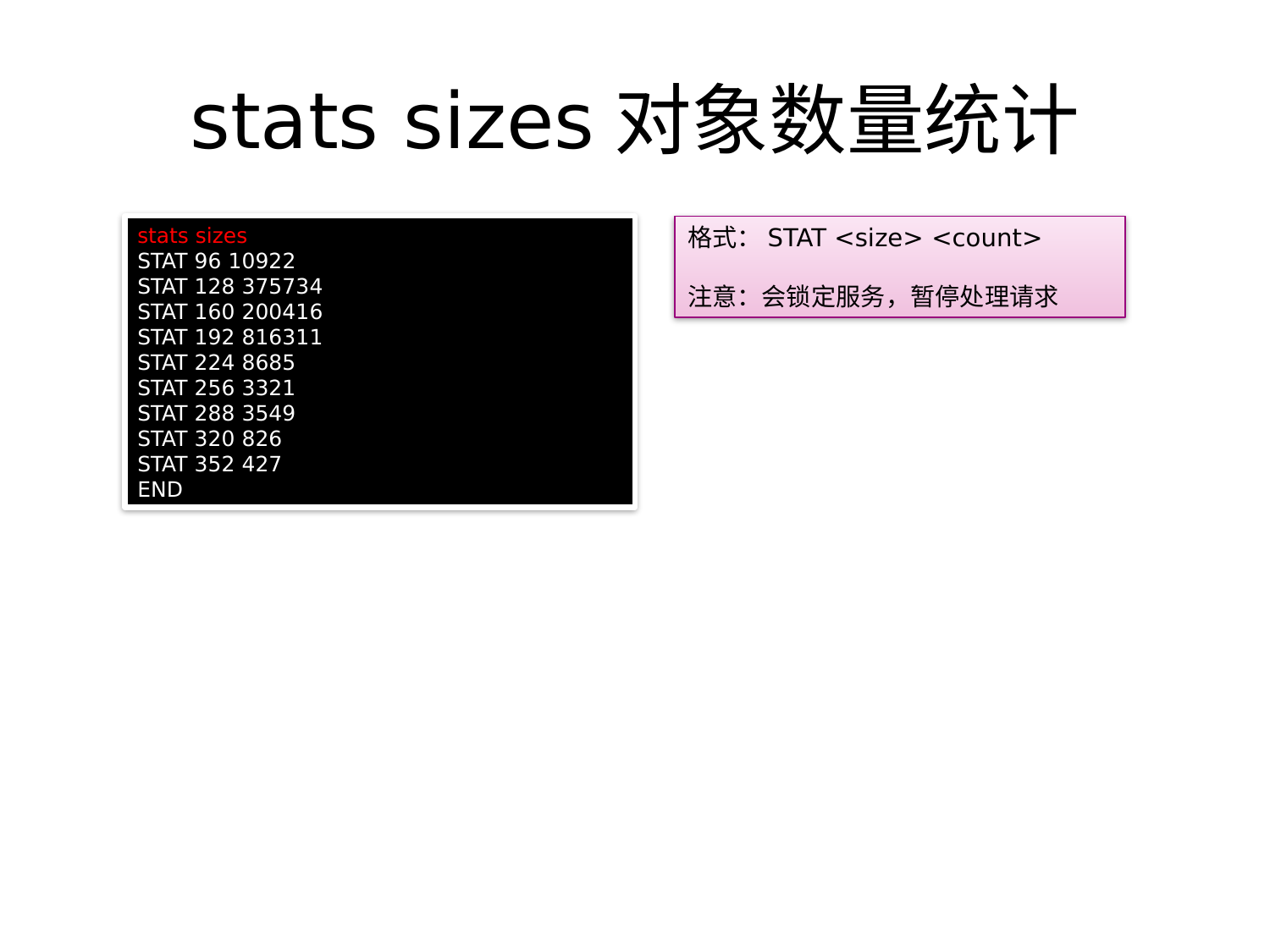

# stats sizes对象数量统计
stats sizes
STAT 96 10922
STAT 128 375734
STAT 160 200416
STAT 192 816311
STAT 224 8685
STAT 256 3321
STAT 288 3549
STAT 320 826
STAT 352 427
END
格式：STAT <size> <count>

注意：会锁定服务，暂停处理请求